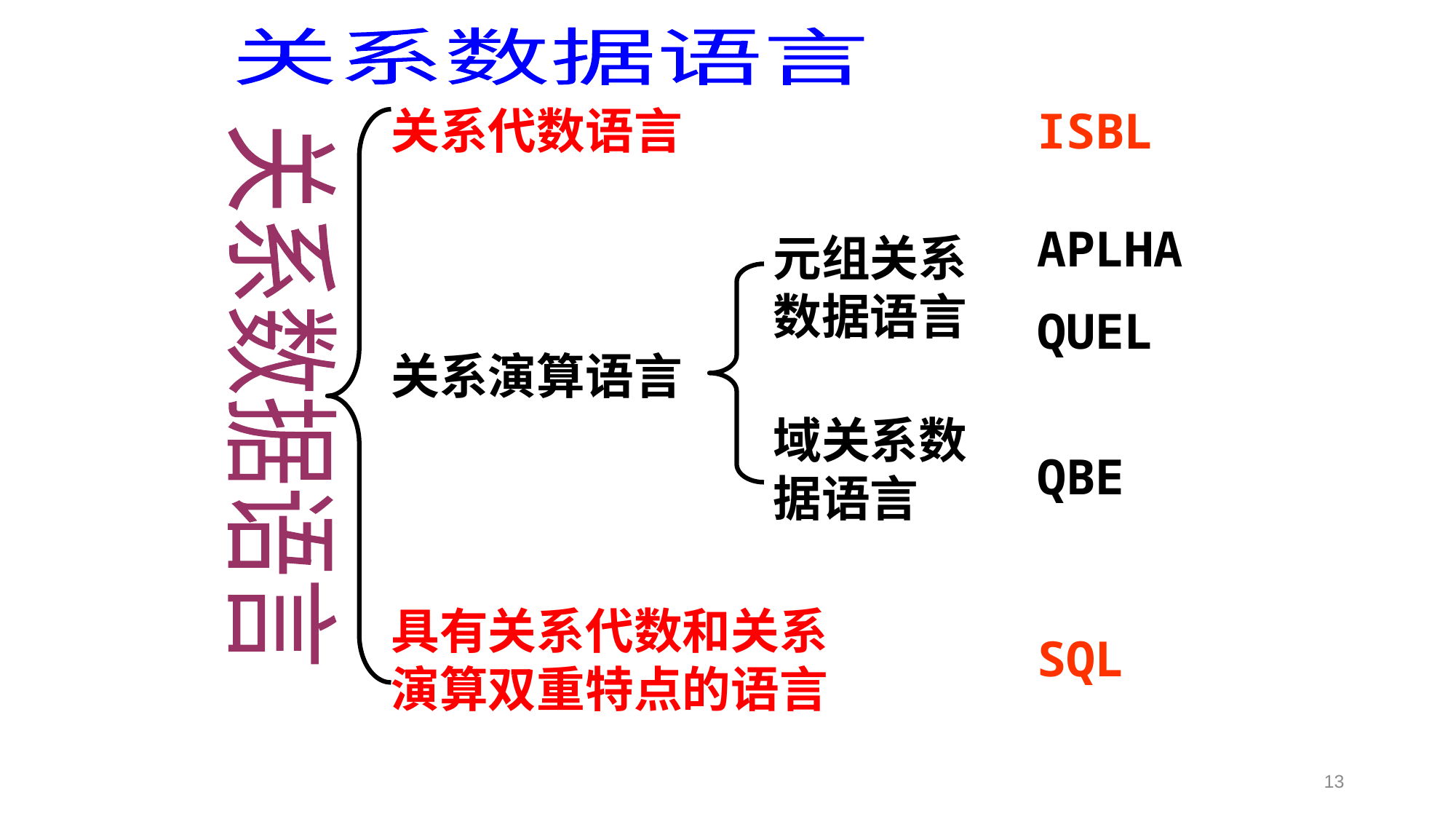

关系数据语言
关系代数语言
ISBL

APLHA
QUEL
元组关系数据语言

关系数据语言
关系演算语言
域关系数据语言
QBE
具有关系代数和关系演算双重特点的语言
SQL
13